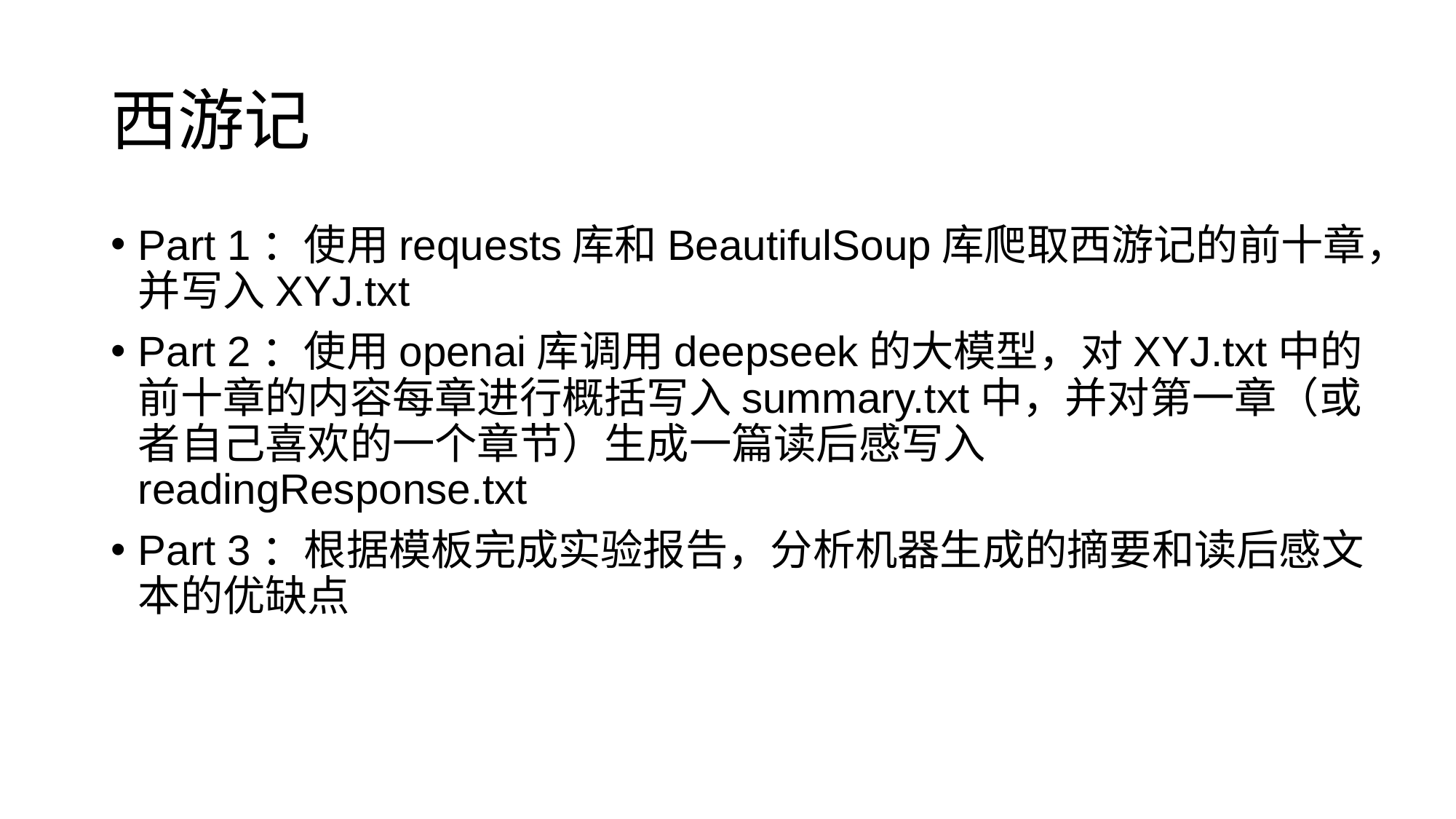

# 西游记
Part 1：使用requests库和BeautifulSoup库爬取西游记的前十章，并写入XYJ.txt
Part 2：使用openai库调用deepseek的大模型，对XYJ.txt中的前十章的内容每章进行概括写入summary.txt中，并对第一章（或者自己喜欢的一个章节）生成一篇读后感写入readingResponse.txt
Part 3：根据模板完成实验报告，分析机器生成的摘要和读后感文本的优缺点